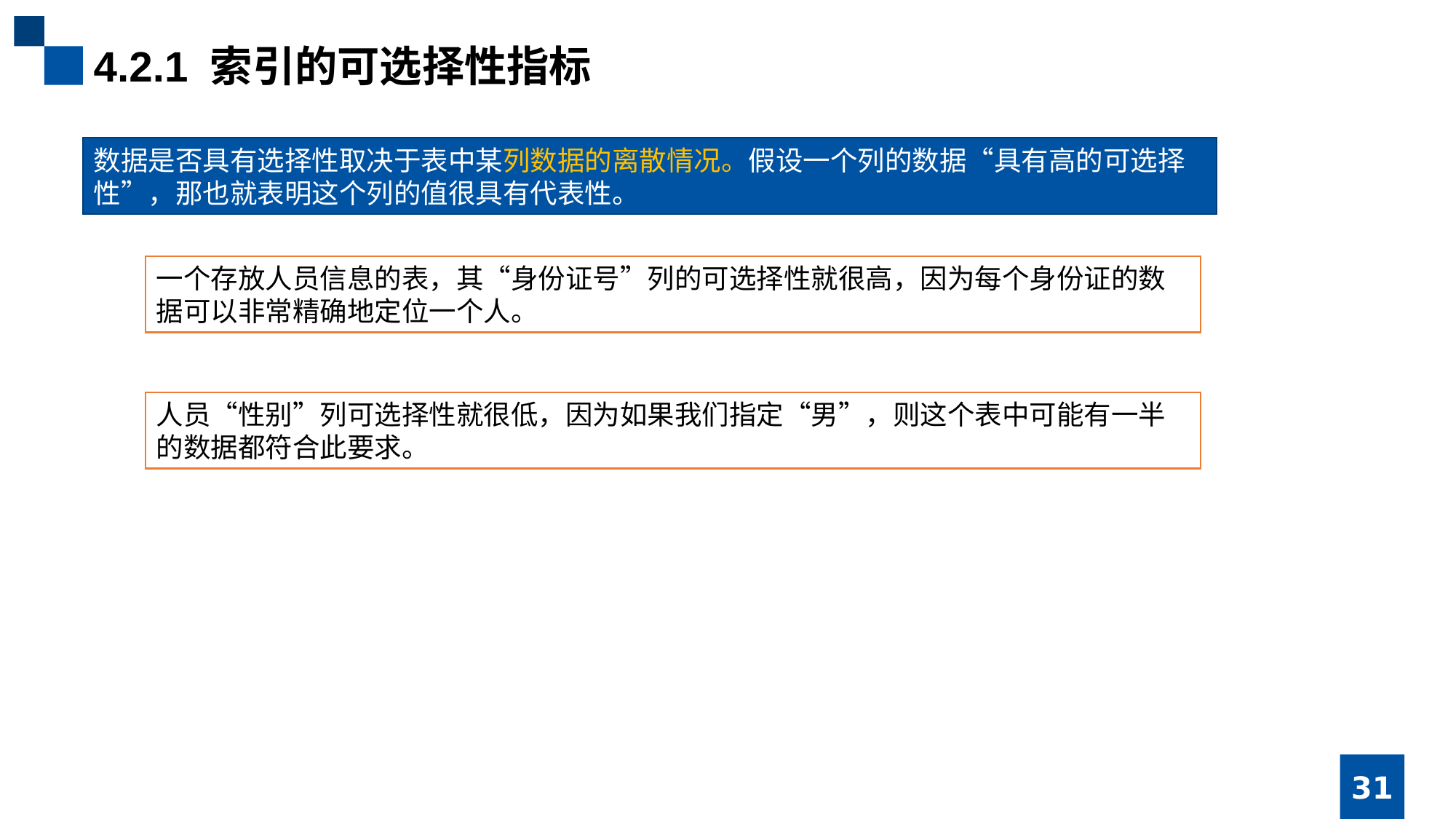

4.2.1 索引的可选择性指标
数据是否具有选择性取决于表中某列数据的离散情况。假设一个列的数据“具有高的可选择性”，那也就表明这个列的值很具有代表性。
一个存放人员信息的表，其“身份证号”列的可选择性就很高，因为每个身份证的数据可以非常精确地定位一个人。
人员“性别”列可选择性就很低，因为如果我们指定“男”，则这个表中可能有一半的数据都符合此要求。
31